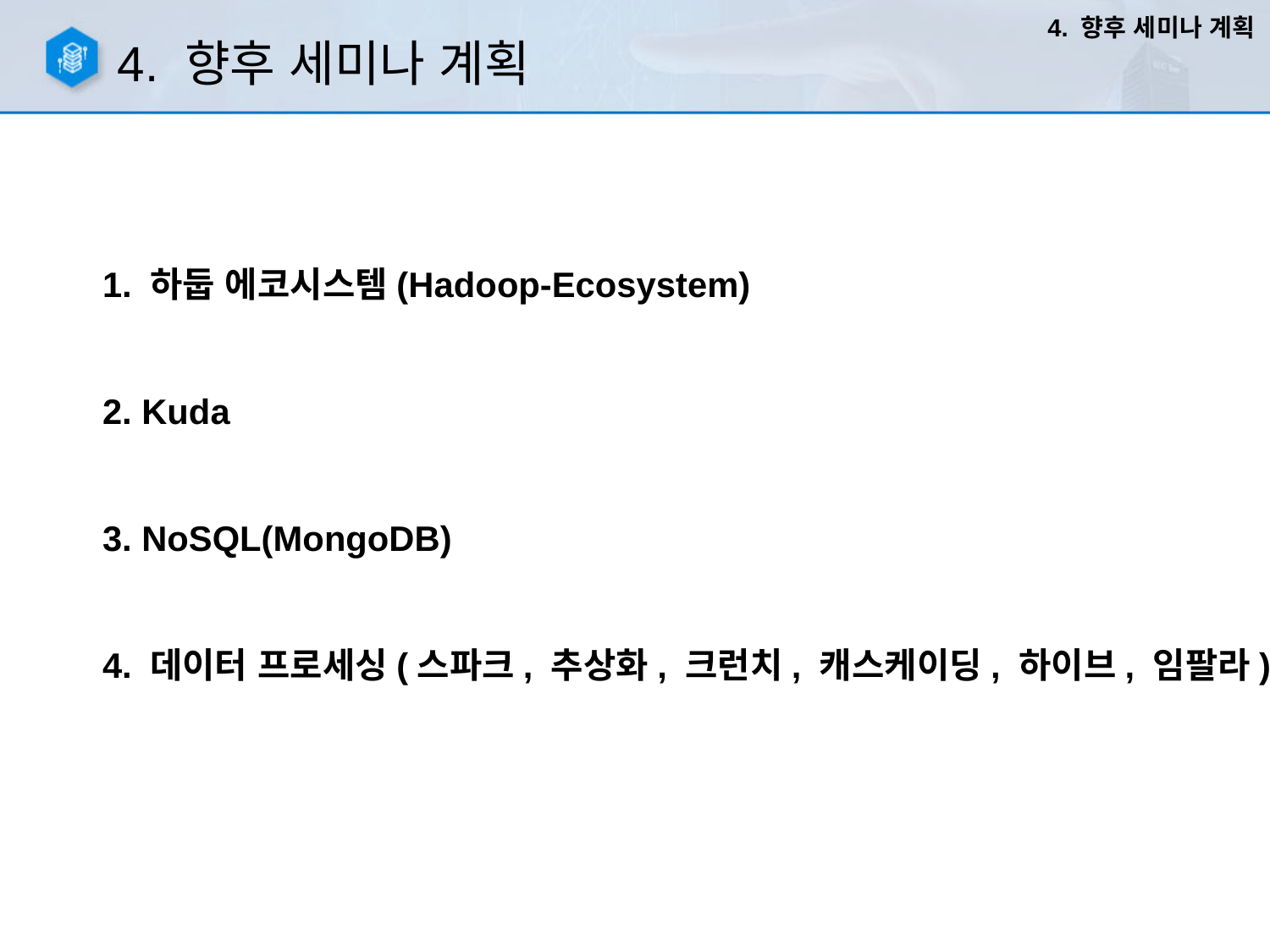

4. 향후 세미나 계획
4. 향후 세미나 계획
1. 하둡 에코시스템(Hadoop-Ecosystem)

2. Kuda

3. NoSQL(MongoDB)

4. 데이터 프로세싱(스파크, 추상화, 크런치, 캐스케이딩, 하이브, 임팔라)